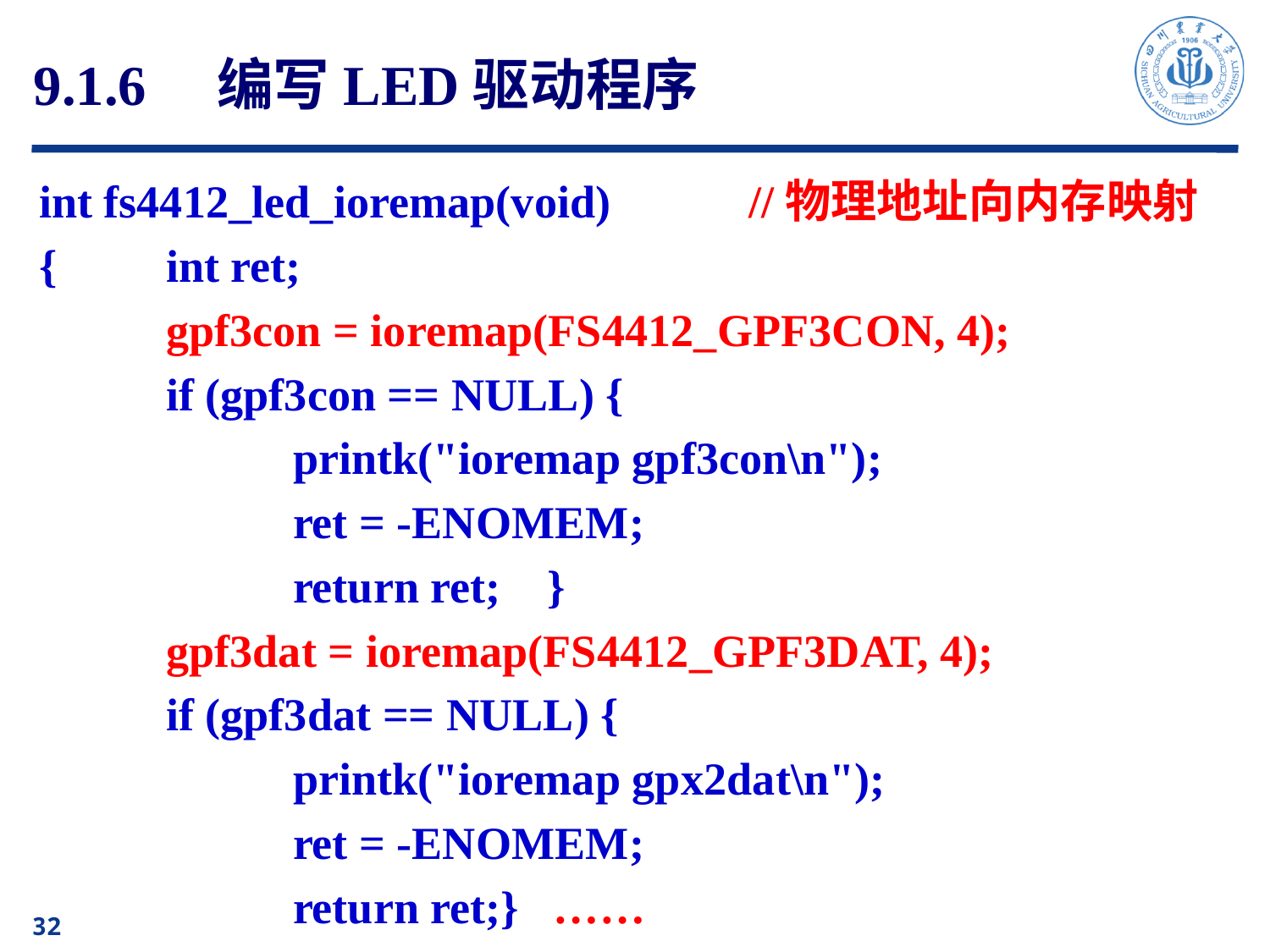

# 9.1.6　编写LED驱动程序
int fs4412_led_ioremap(void)            //物理地址向内存映射
{	int ret;
	gpf3con = ioremap(FS4412_GPF3CON, 4);
	if (gpf3con == NULL) {
		printk("ioremap gpf3con\n");
		ret = -ENOMEM;
		return ret;	}
	gpf3dat = ioremap(FS4412_GPF3DAT, 4);
	if (gpf3dat == NULL) {
		printk("ioremap gpx2dat\n");
		ret = -ENOMEM;
		return ret;}   ……